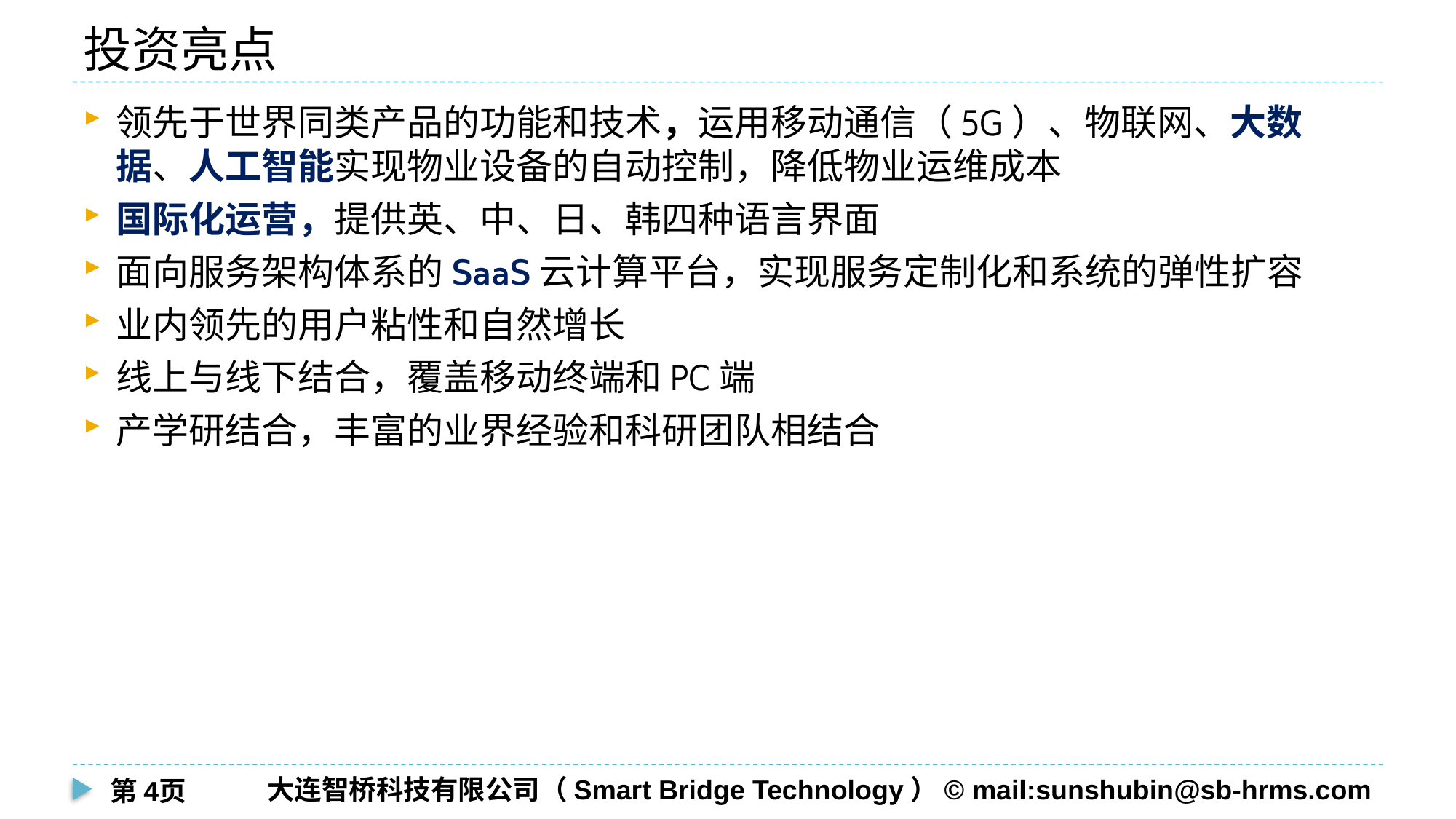

# 投资亮点
领先于世界同类产品的功能和技术，运用移动通信（5G）、物联网、大数据、人工智能实现物业设备的自动控制，降低物业运维成本
国际化运营，提供英、中、日、韩四种语言界面
面向服务架构体系的SaaS云计算平台，实现服务定制化和系统的弹性扩容
业内领先的用户粘性和自然增长
线上与线下结合，覆盖移动终端和PC端
产学研结合，丰富的业界经验和科研团队相结合
第4页